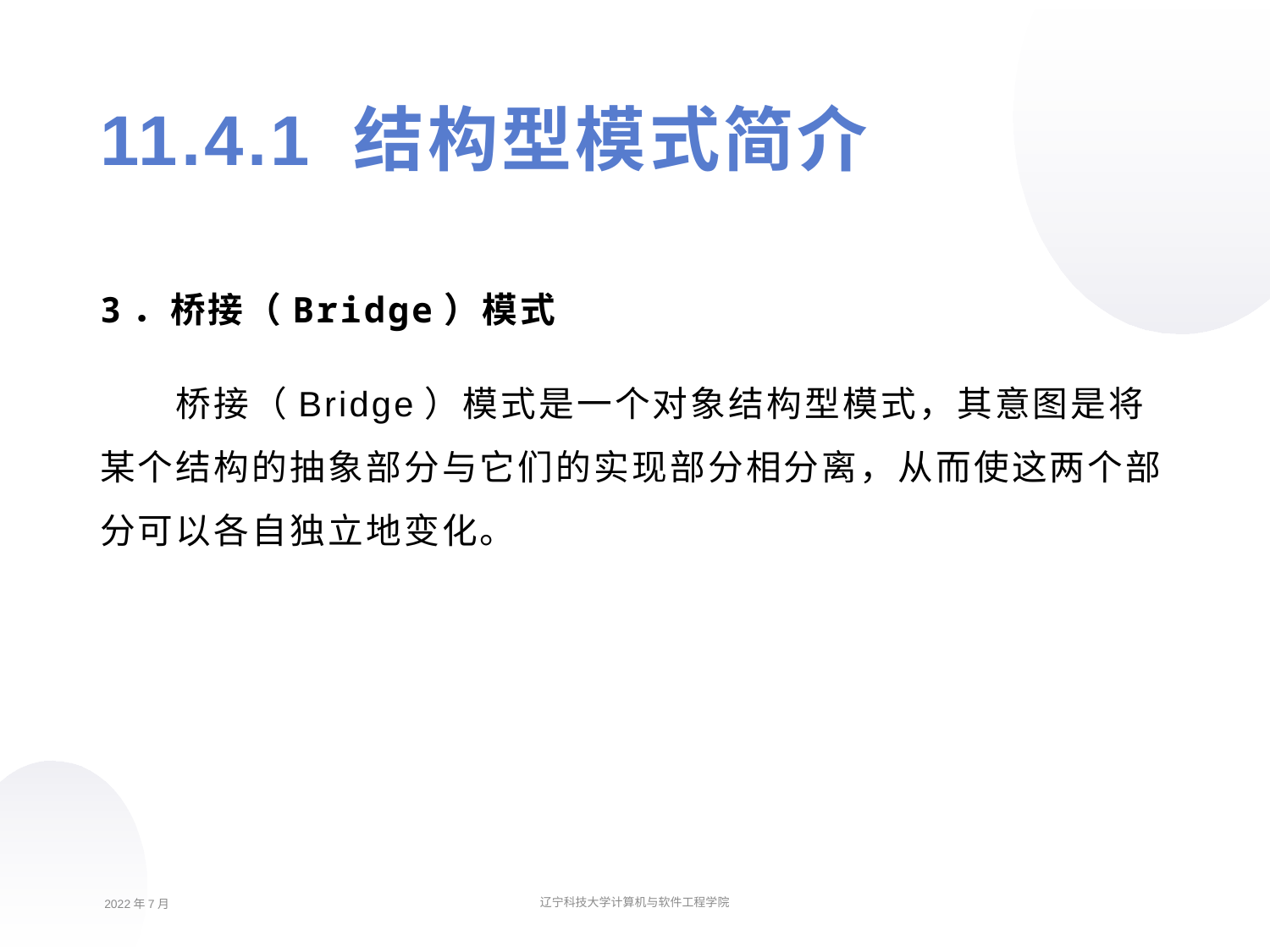

11.4.1 结构型模式简介
3．桥接（Bridge）模式
桥接（Bridge）模式是一个对象结构型模式，其意图是将某个结构的抽象部分与它们的实现部分相分离，从而使这两个部分可以各自独立地变化。

2022年7月
辽宁科技大学计算机与软件工程学院
72